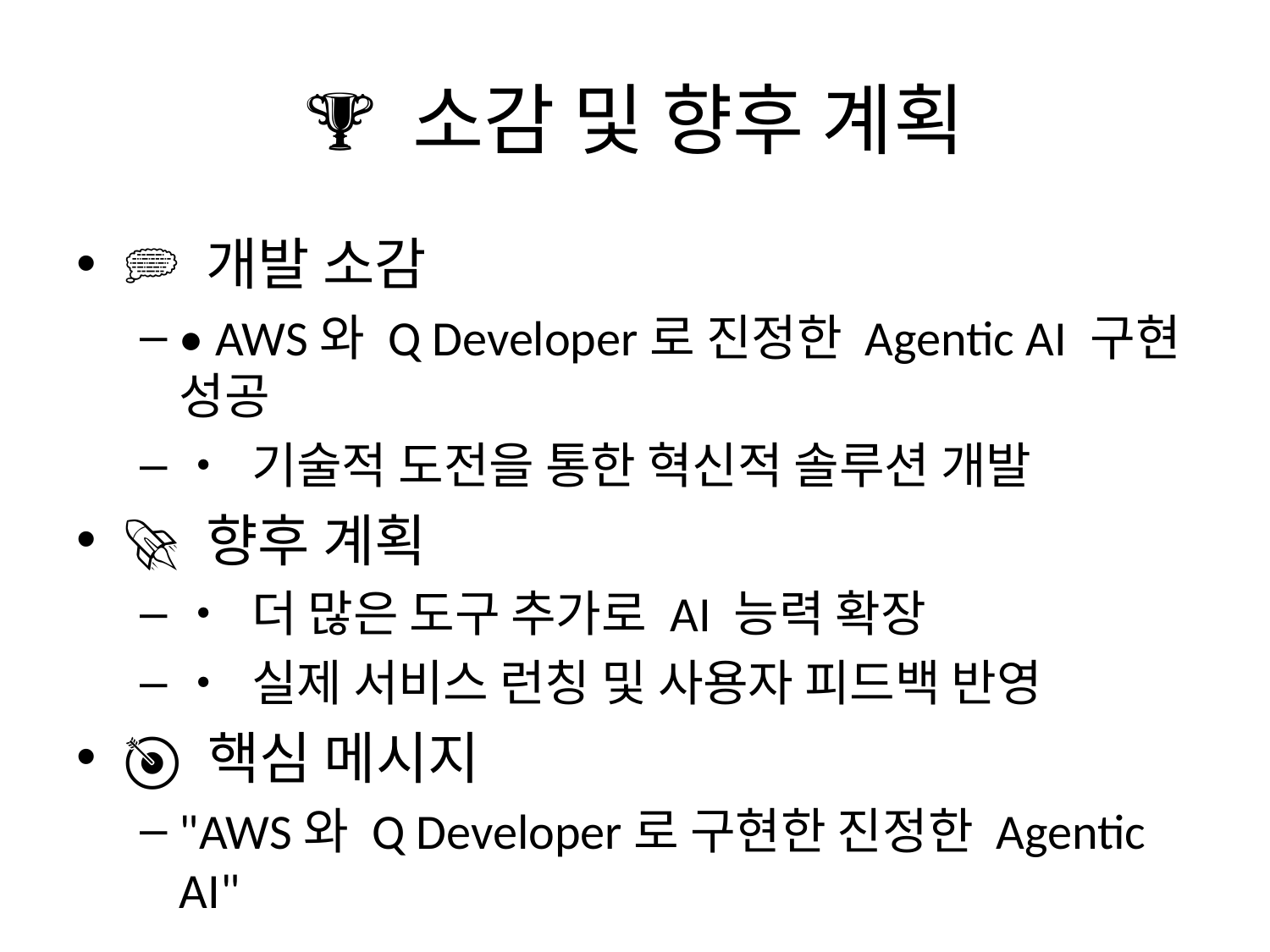

# 🏆 소감 및 향후 계획
💭 개발 소감
• AWS와 Q Developer로 진정한 Agentic AI 구현 성공
• 기술적 도전을 통한 혁신적 솔루션 개발
🚀 향후 계획
• 더 많은 도구 추가로 AI 능력 확장
• 실제 서비스 런칭 및 사용자 피드백 반영
🎯 핵심 메시지
"AWS와 Q Developer로 구현한 진정한 Agentic AI"